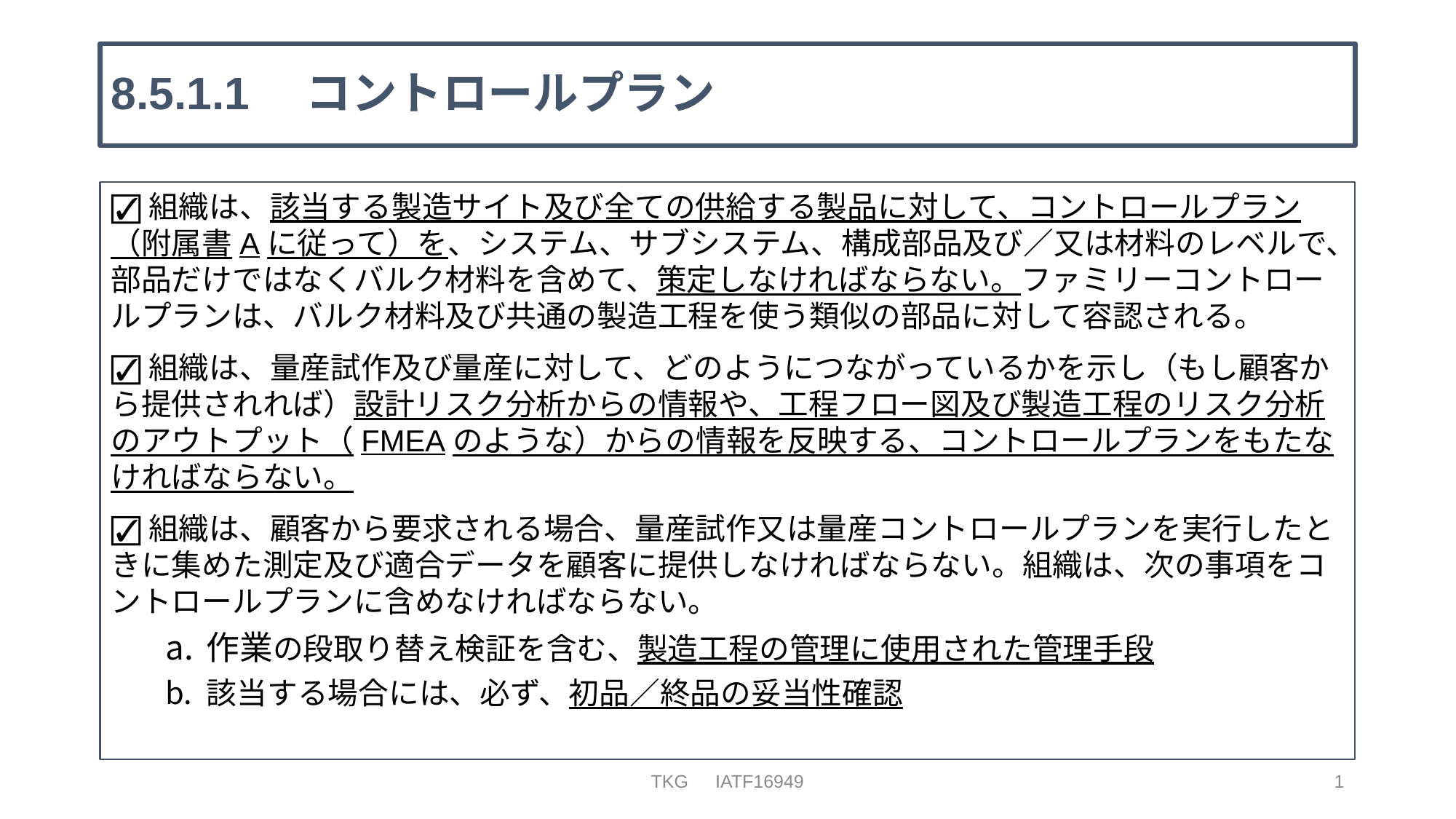

# 8.5.1.1　コントロールプラン
☑組織は、該当する製造サイト及び全ての供給する製品に対して、コントロールプラン（附属書Aに従って）を、システム、サブシステム、構成部品及び／又は材料のレベルで、部品だけではなくバルク材料を含めて、策定しなければならない。ファミリーコントロールプランは、バルク材料及び共通の製造工程を使う類似の部品に対して容認される。
☑組織は、量産試作及び量産に対して、どのようにつながっているかを示し（もし顧客から提供されれば）設計リスク分析からの情報や、工程フロー図及び製造工程のリスク分析のアウトプット（FMEAのような）からの情報を反映する、コントロールプランをもたなければならない。
☑組織は、顧客から要求される場合、量産試作又は量産コントロールプランを実行したときに集めた測定及び適合データを顧客に提供しなければならない。組織は、次の事項をコントロールプランに含めなければならない。
作業の段取り替え検証を含む、製造工程の管理に使用された管理手段
該当する場合には、必ず、初品／終品の妥当性確認

TKG　IATF16949
1